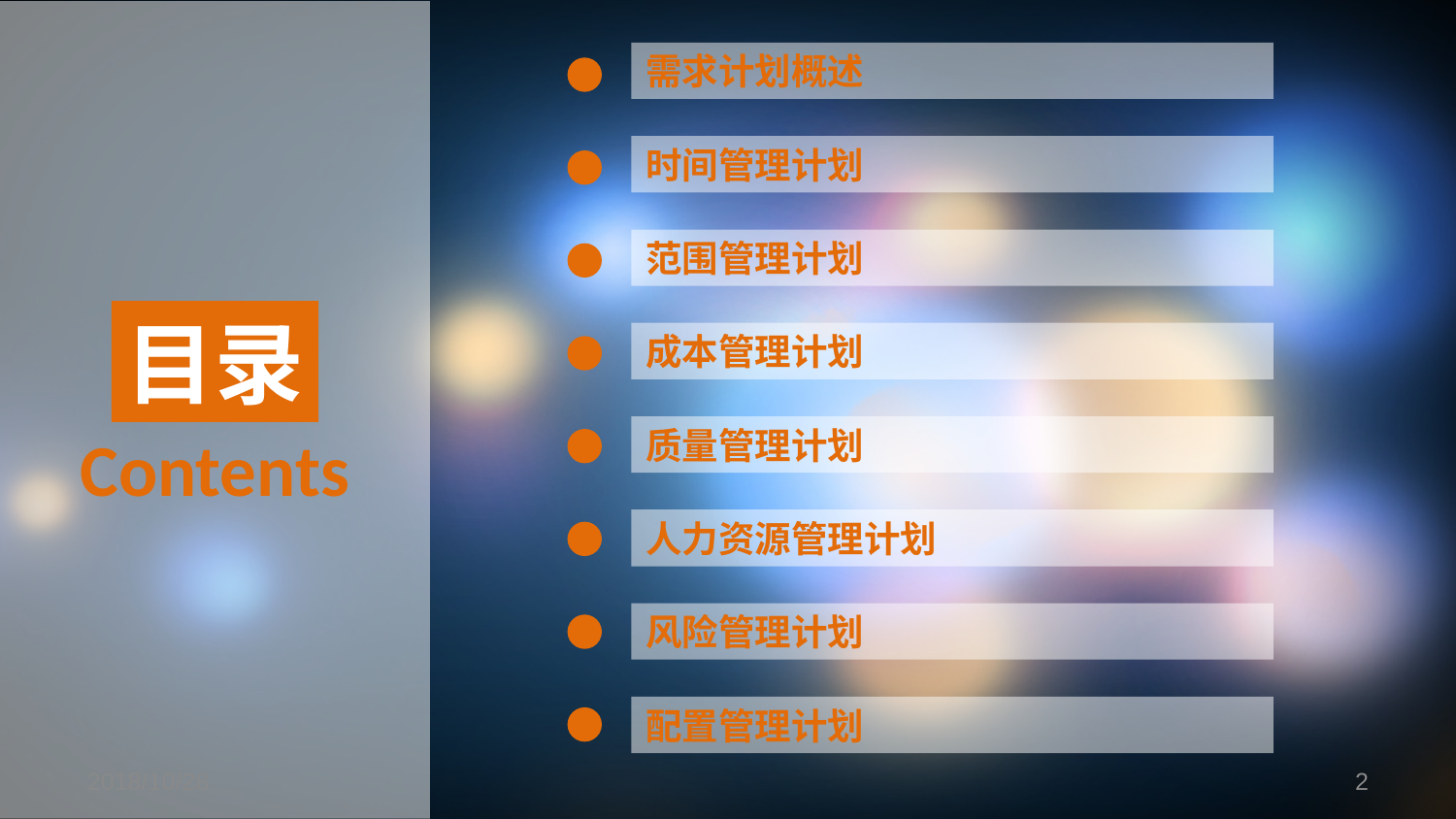

需求计划概述

时间管理计划

范围管理计划

目录
成本管理计划

Contents
质量管理计划

人力资源管理计划

风险管理计划

配置管理计划

2018/10/28
2